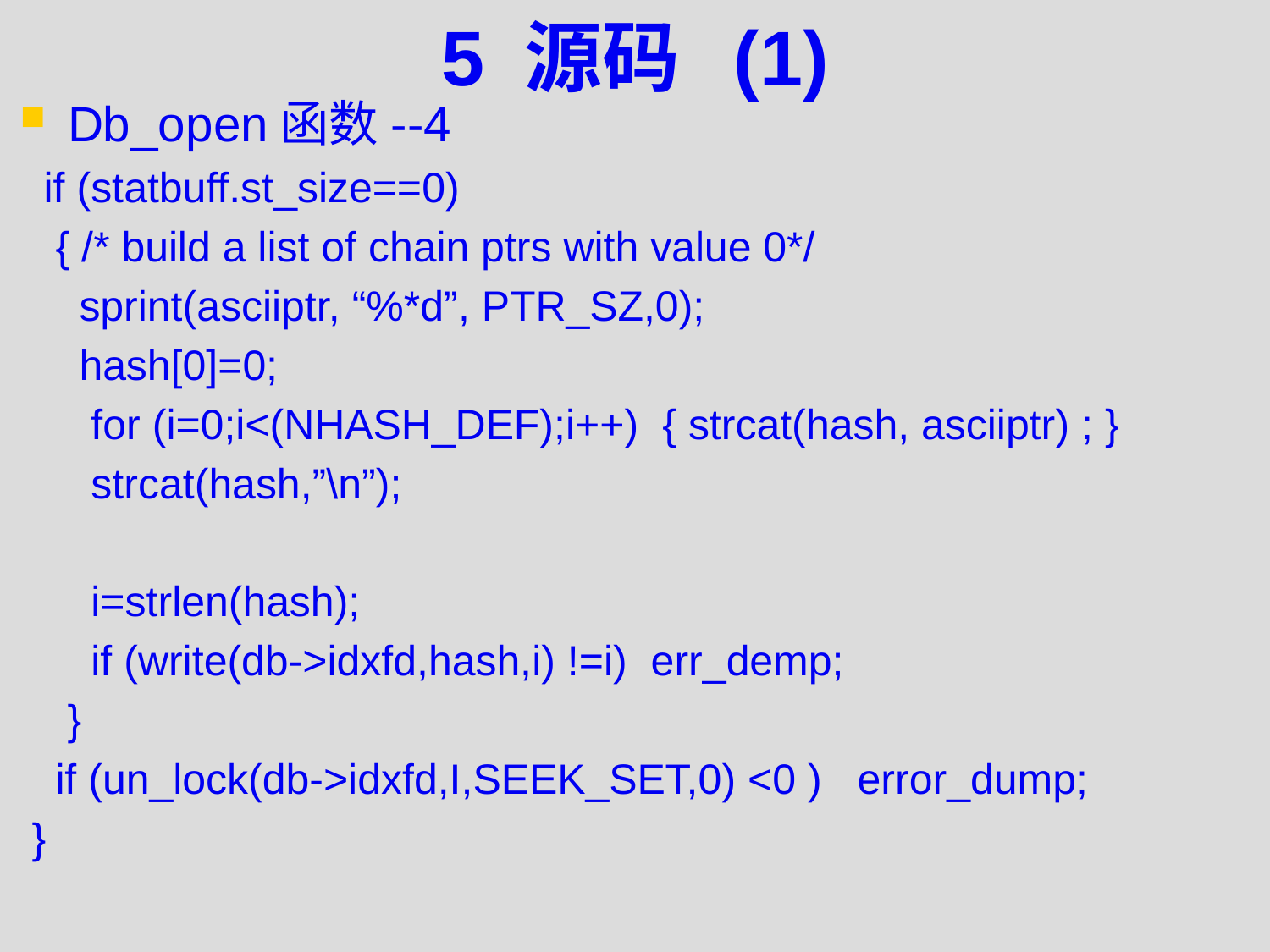

# 5 源码  (1)
Db_open函数--4
  if (statbuff.st_size==0)
   { /* build a list of chain ptrs with value 0*/
     sprint(asciiptr, “%*d”, PTR_SZ,0);
     hash[0]=0;
      for (i=0;i<(NHASH_DEF);i++)  { strcat(hash, asciiptr) ; }
      strcat(hash,”\n”);

      i=strlen(hash);
      if (write(db->idxfd,hash,i) !=i)  err_demp;
    }
   if (un_lock(db->idxfd,I,SEEK_SET,0) <0 )   error_dump;
 }